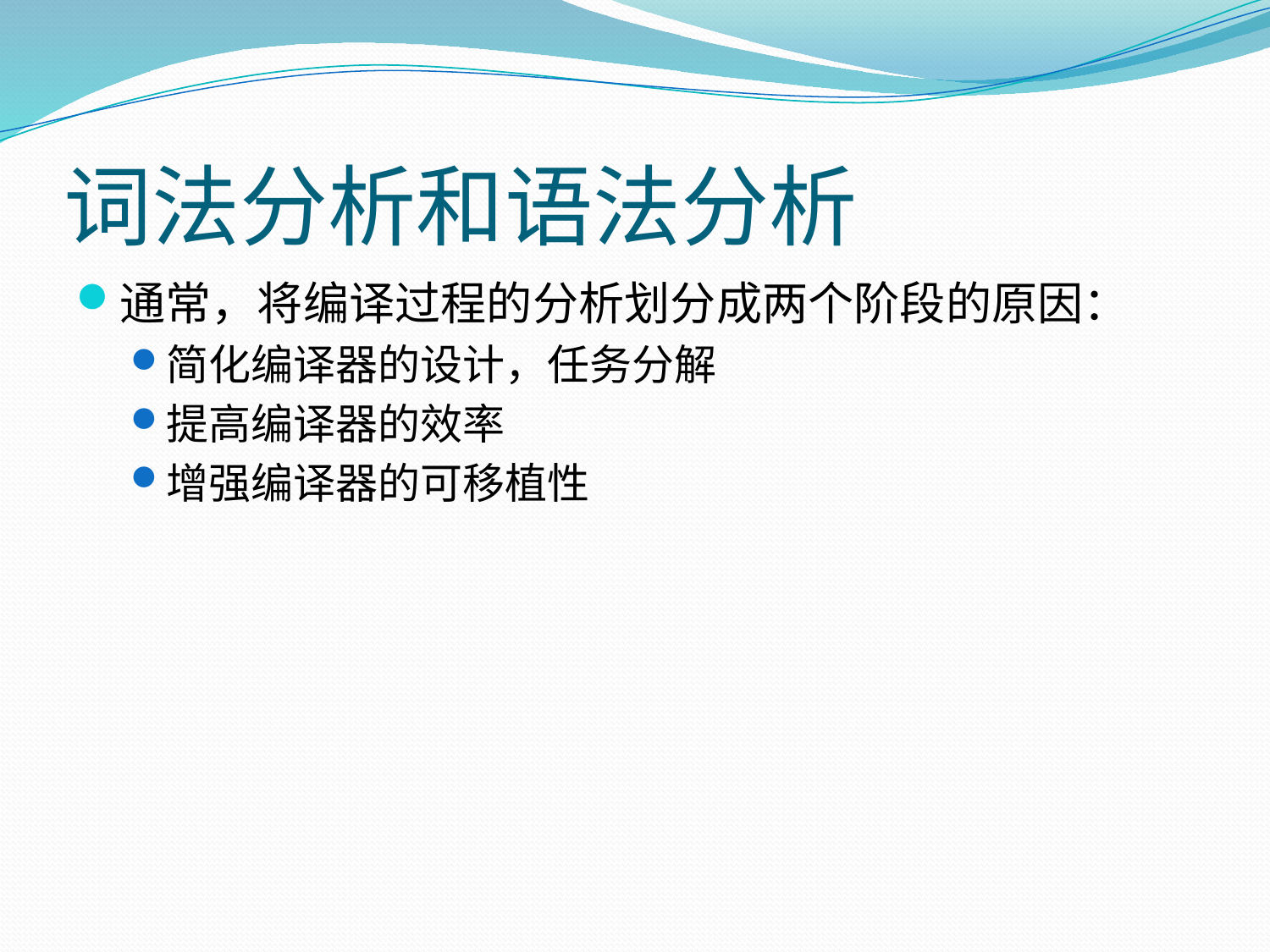

# 词法分析和语法分析
通常，将编译过程的分析划分成两个阶段的原因：
简化编译器的设计，任务分解
提高编译器的效率
增强编译器的可移植性